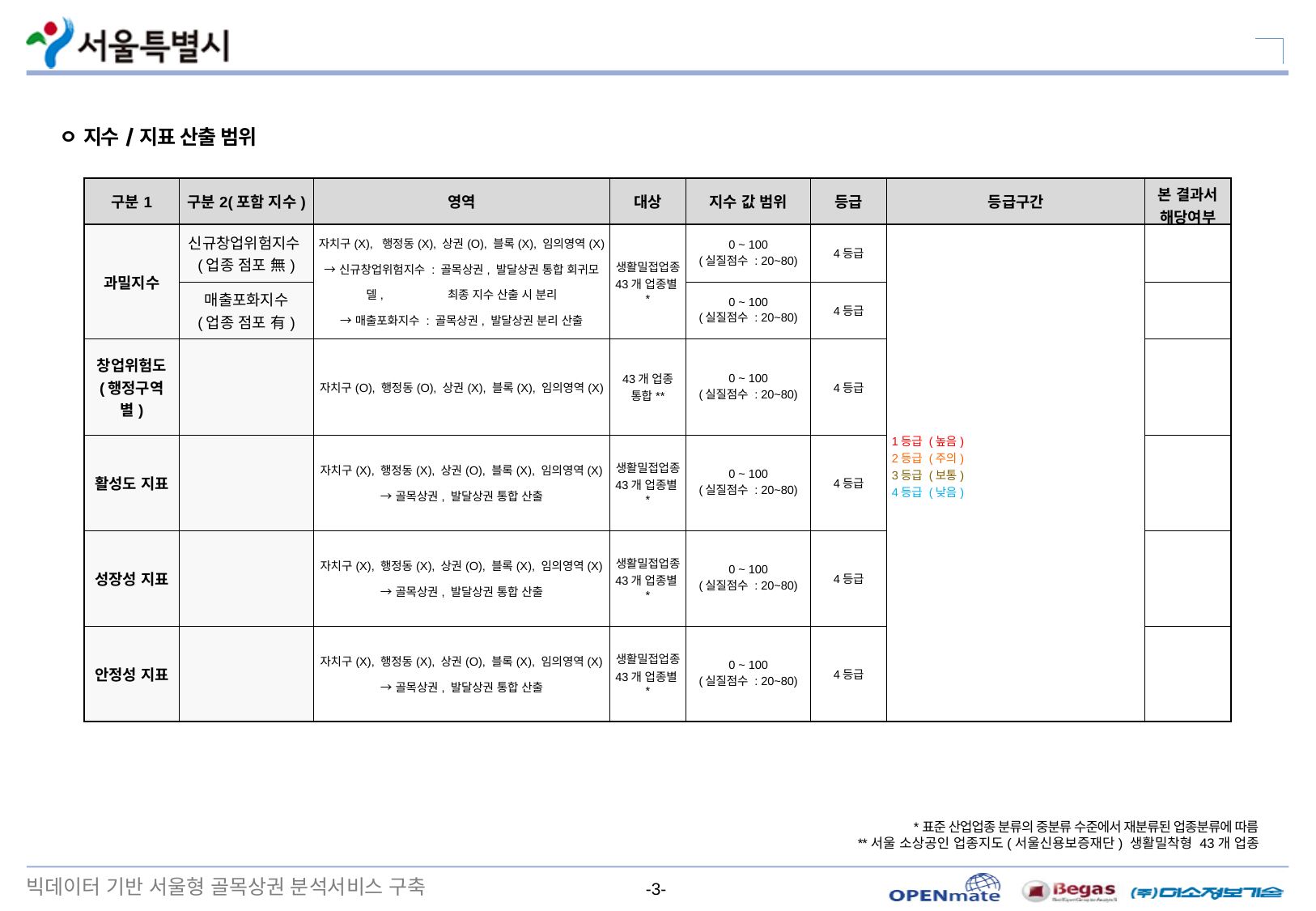

ㅇ 지수/지표 산출 범위
| 구분1 | 구분2(포함 지수) | 영역 | 대상 | 지수 값 범위 | 등급 | 등급구간 | 본 결과서 해당여부 |
| --- | --- | --- | --- | --- | --- | --- | --- |
| 과밀지수 | 신규창업위험지수(업종 점포 無) | 자치구(X), 행정동(X), 상권(O), 블록(X), 임의영역(X) →신규창업위험지수 : 골목상권, 발달상권 통합 회귀모델, 최종 지수 산출 시 분리 →매출포화지수 : 골목상권, 발달상권 분리 산출 | 생활밀접업종 43개 업종별\* | 0 ~ 100 (실질점수 : 20~80) | 4등급 | 1등급 (높음) 2등급 (주의) 3등급 (보통) 4등급 (낮음) |  |
|  | 매출포화지수 (업종 점포 有) |  |  | 0 ~ 100 (실질점수 : 20~80) | 4등급 |  |  |
| 창업위험도 (행정구역별) |  | 자치구(O), 행정동(O), 상권(X), 블록(X), 임의영역(X) | 43개 업종 통합\*\* | 0 ~ 100 (실질점수 : 20~80) | 4등급 |  |  |
| 활성도 지표 |  | 자치구(X), 행정동(X), 상권(O), 블록(X), 임의영역(X) →골목상권, 발달상권 통합 산출 | 생활밀접업종 43개 업종별\* | 0 ~ 100 (실질점수 : 20~80) | 4등급 |  |  |
| 성장성 지표 |  | 자치구(X), 행정동(X), 상권(O), 블록(X), 임의영역(X) →골목상권, 발달상권 통합 산출 | 생활밀접업종 43개 업종별\* | 0 ~ 100 (실질점수 : 20~80) | 4등급 |  |  |
| 안정성 지표 |  | 자치구(X), 행정동(X), 상권(O), 블록(X), 임의영역(X) →골목상권, 발달상권 통합 산출 | 생활밀접업종 43개 업종별\* | 0 ~ 100 (실질점수 : 20~80) | 4등급 |  |  |

*표준 산업업종 분류의 중분류 수준에서 재분류된 업종분류에 따름
**서울 소상공인 업종지도(서울신용보증재단) 생활밀착형 43개 업종